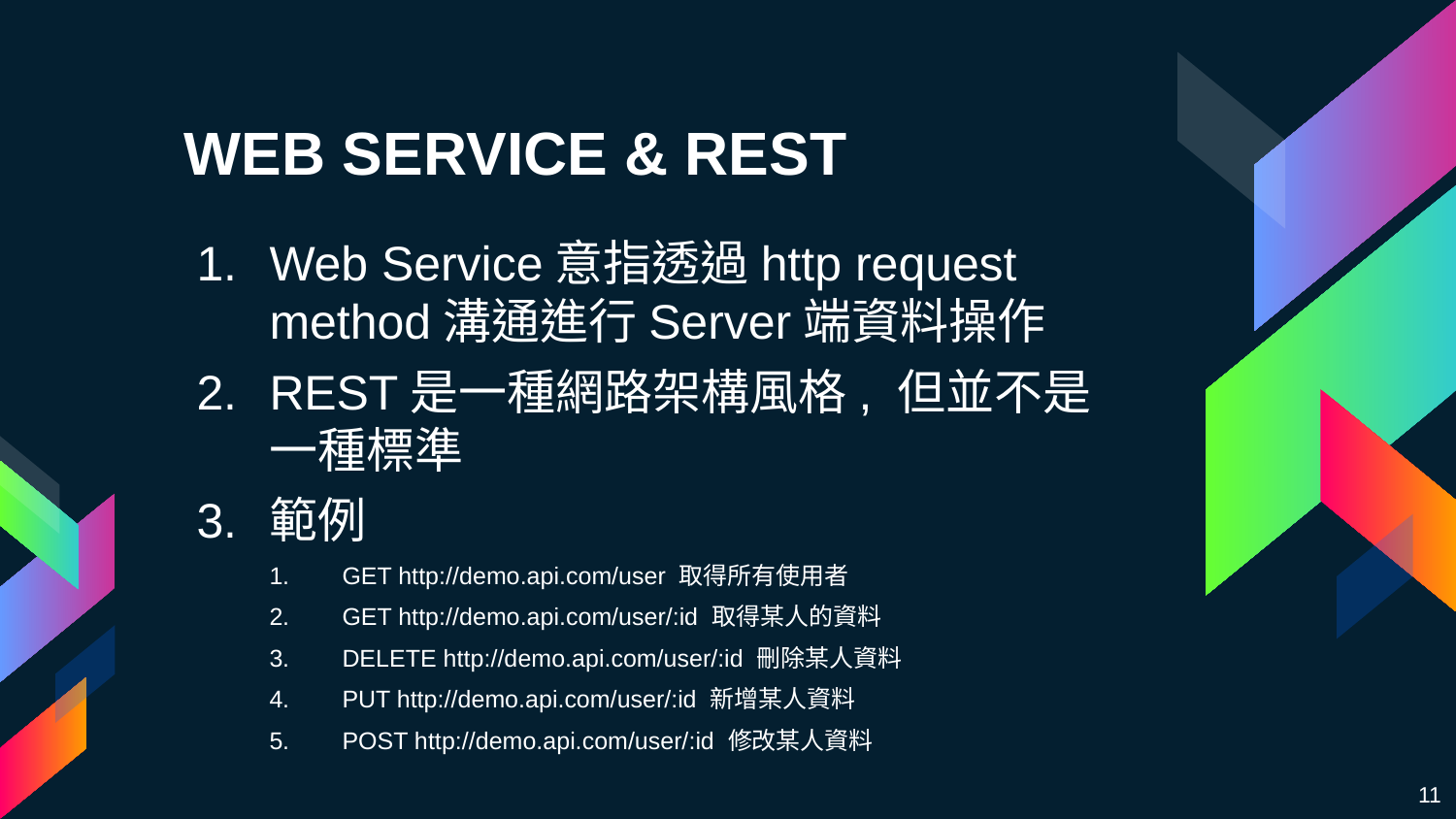

# WEB SERVICE & REST
Web Service意指透過http request method溝通進行Server端資料操作
REST是一種網路架構風格, 但並不是一種標準
範例
GET http://demo.api.com/user 取得所有使用者
GET http://demo.api.com/user/:id 取得某人的資料
DELETE http://demo.api.com/user/:id 刪除某人資料
PUT http://demo.api.com/user/:id 新增某人資料
POST http://demo.api.com/user/:id 修改某人資料

11